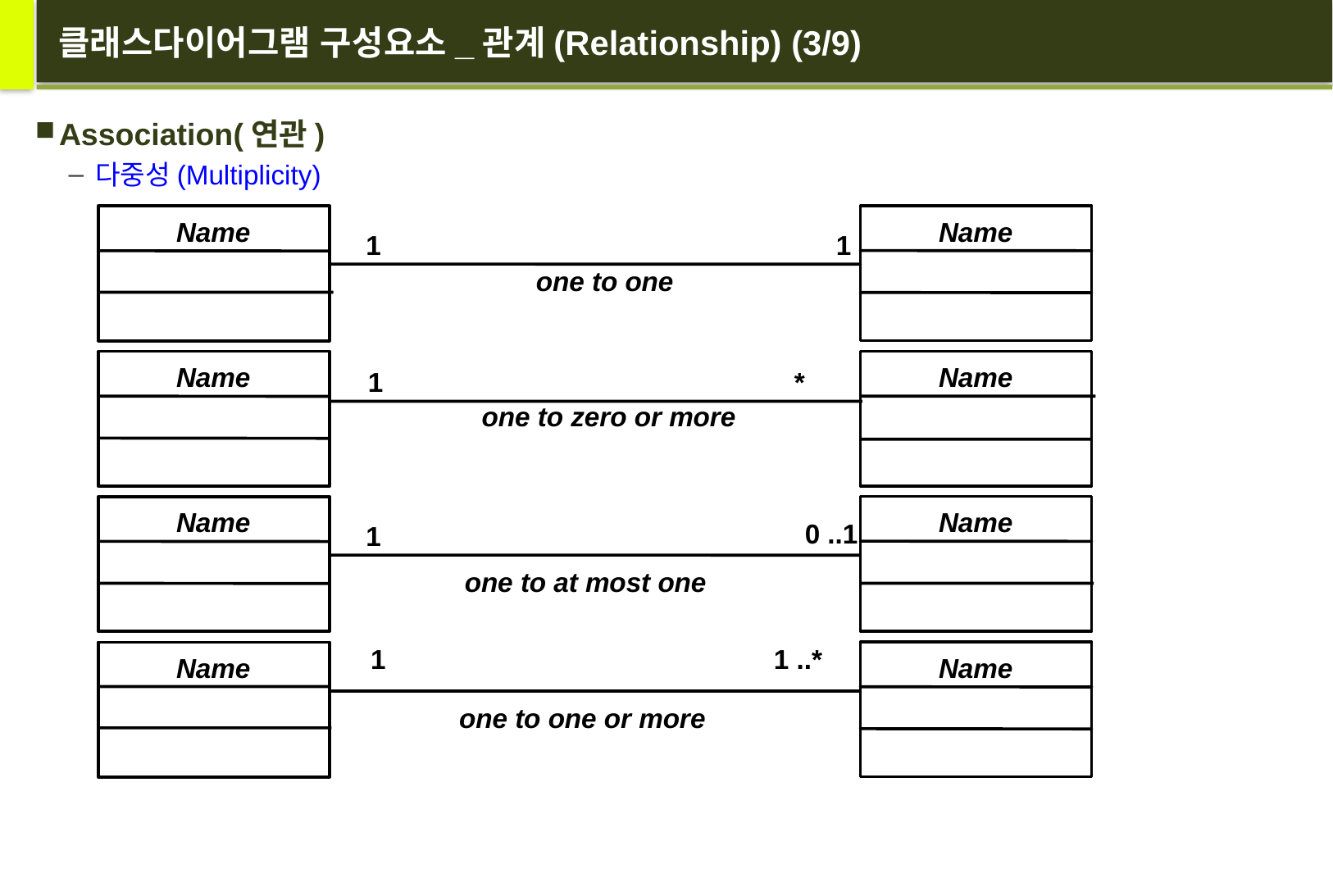

# 클래스다이어그램 구성요소_관계(Relationship) (3/9)
Association(연관)
다중성(Multiplicity)

Name
Name
1
1

one to one

Name
Name
1
*

one to zero or more

Name
Name
0 ..1
1

one to at most one

1
1 ..*
Name
Name

one to one or more